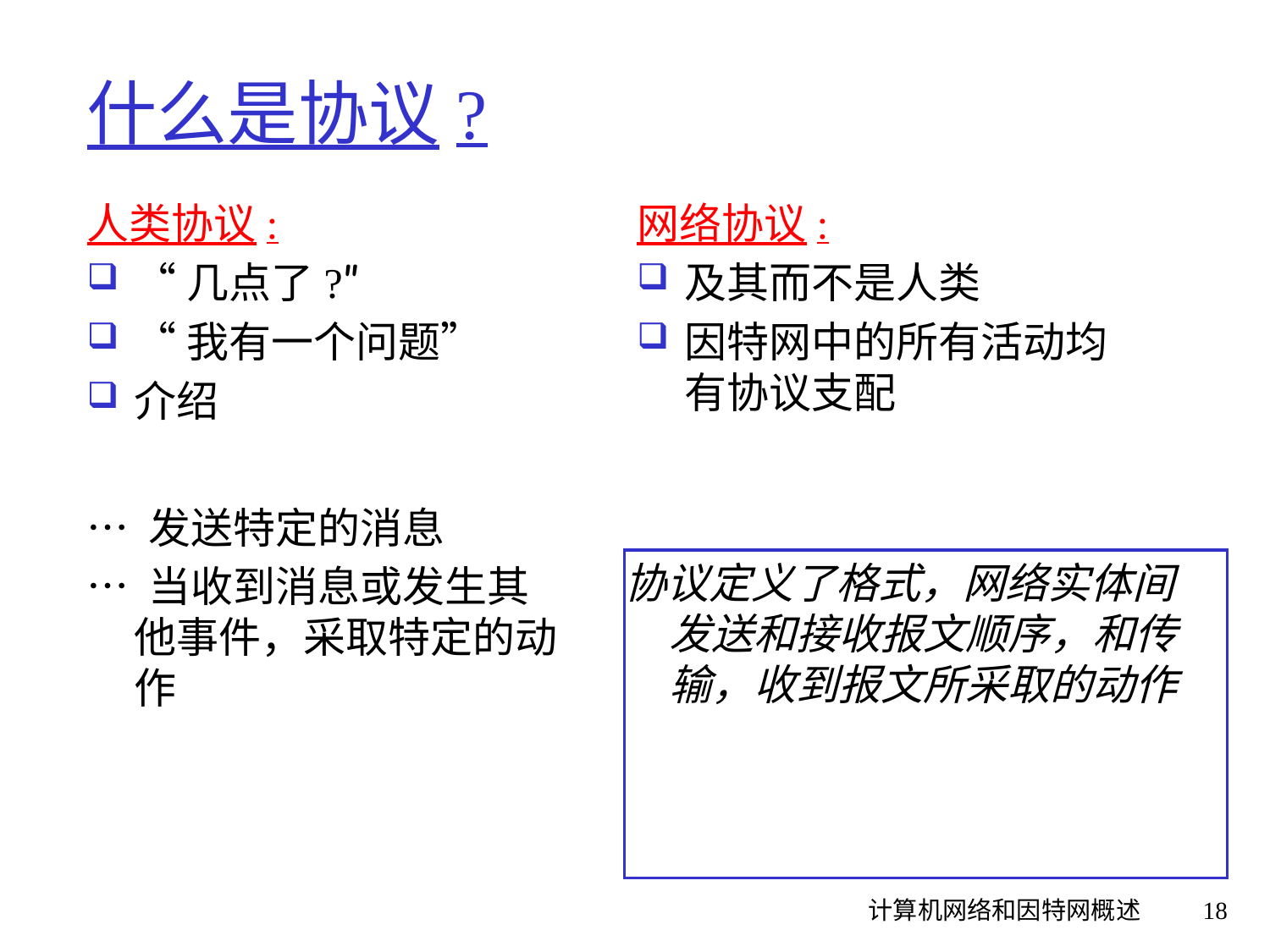

# 什么是协议?
人类协议:
“几点了?”
“我有一个问题”
介绍

… 发送特定的消息
… 当收到消息或发生其他事件，采取特定的动作
网络协议:
及其而不是人类
因特网中的所有活动均有协议支配
协议定义了格式，网络实体间发送和接收报文顺序，和传输，收到报文所采取的动作

计算机网络和因特网概述
18